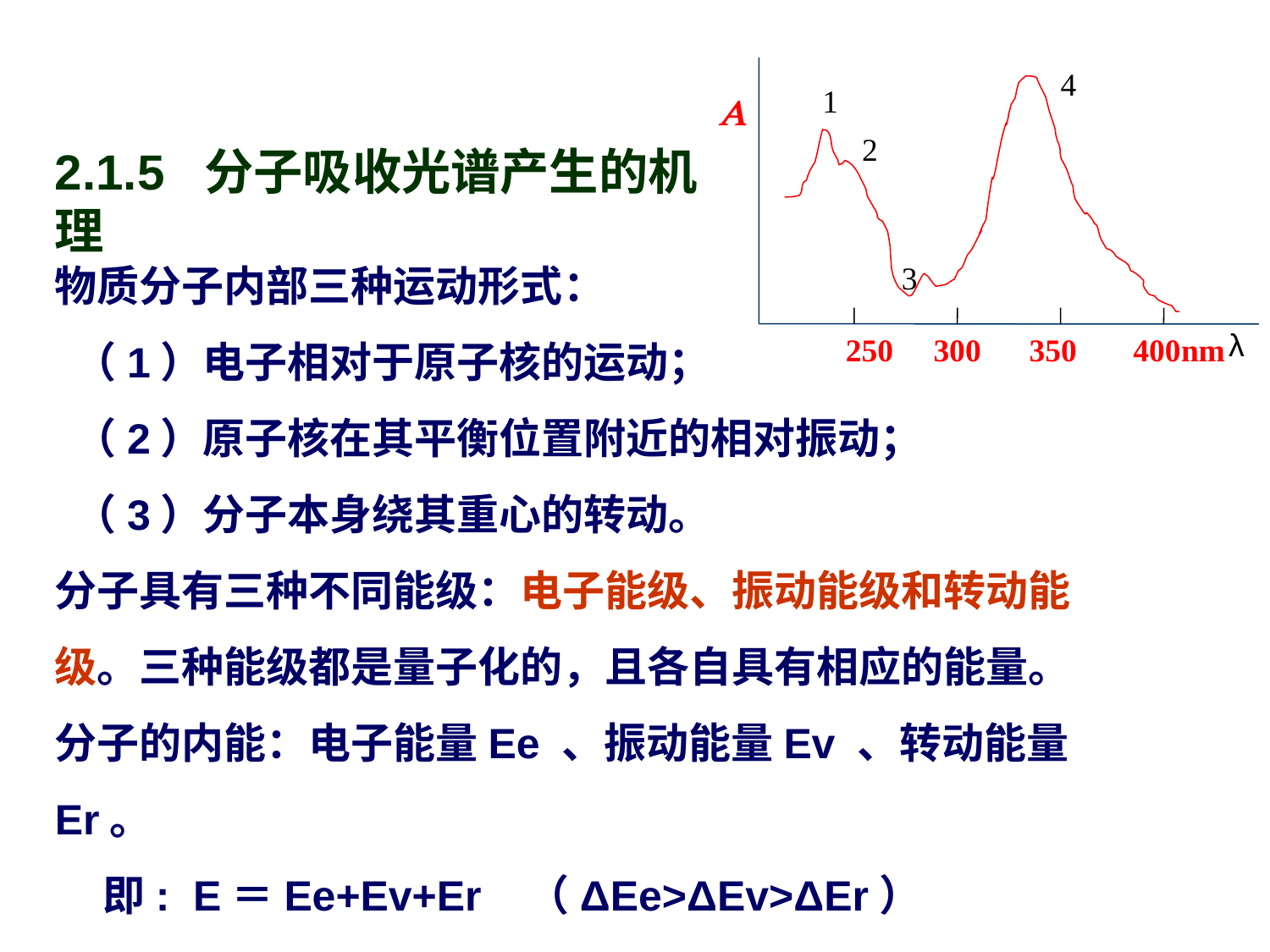

4

1
Α

2

3

λ
 250     300      350       400nm
2.1.5  分子吸收光谱产生的机理
物质分子内部三种运动形式：
 （1）电子相对于原子核的运动；
 （2）原子核在其平衡位置附近的相对振动；
 （3）分子本身绕其重心的转动。
分子具有三种不同能级：电子能级、振动能级和转动能级。三种能级都是量子化的，且各自具有相应的能量。分子的内能：电子能量Ee 、振动能量Ev 、转动能量Er。
    即:  E＝Ee+Ev+Er   （ΔΕe>ΔΕv>ΔΕr）